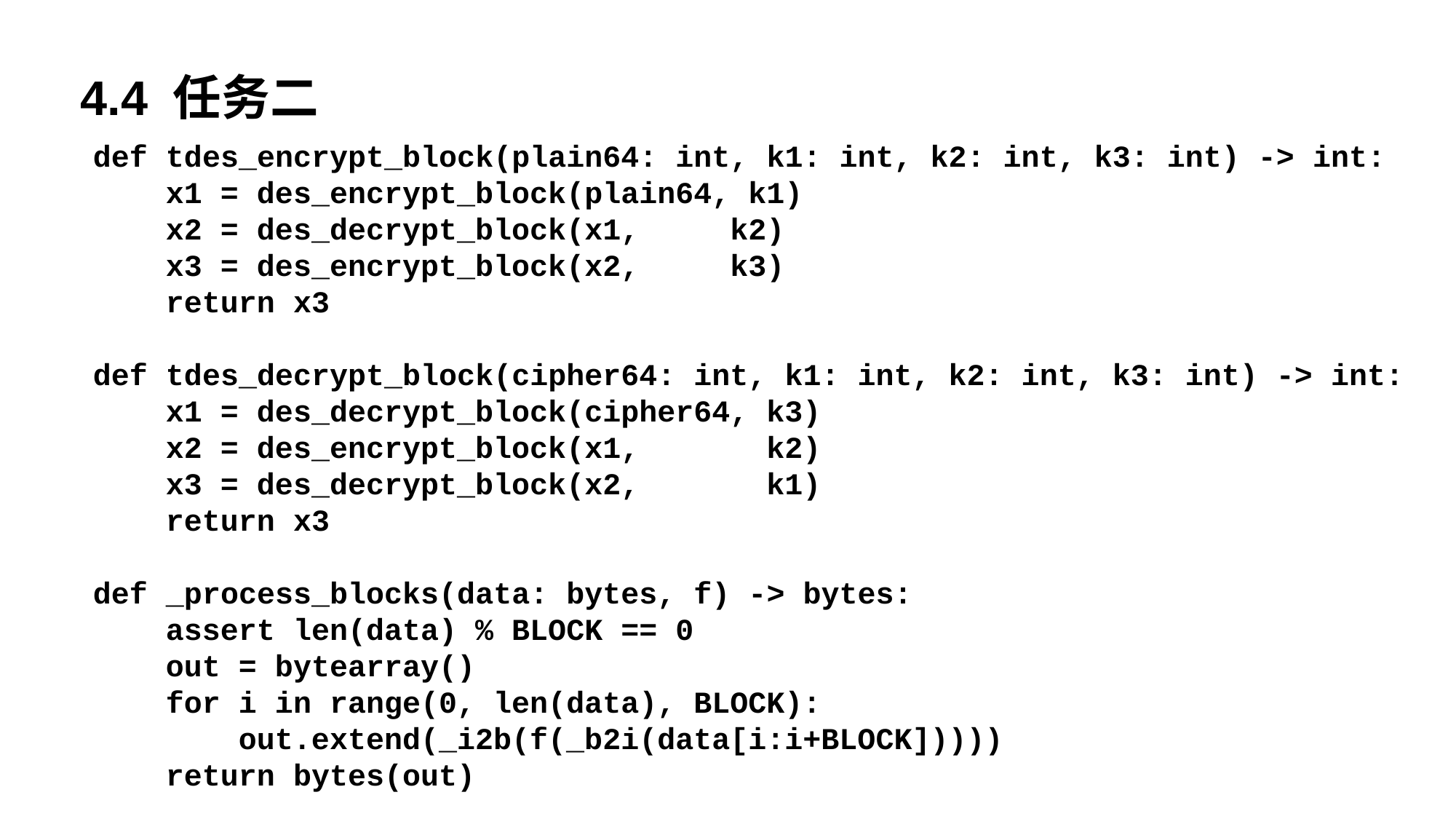

4.4 任务二
def tdes_encrypt_block(plain64: int, k1: int, k2: int, k3: int) -> int:
    x1 = des_encrypt_block(plain64, k1)
    x2 = des_decrypt_block(x1,     k2)
    x3 = des_encrypt_block(x2,     k3)
    return x3

def tdes_decrypt_block(cipher64: int, k1: int, k2: int, k3: int) -> int:
    x1 = des_decrypt_block(cipher64, k3)
    x2 = des_encrypt_block(x1,       k2)
    x3 = des_decrypt_block(x2,       k1)
    return x3

def _process_blocks(data: bytes, f) -> bytes:
    assert len(data) % BLOCK == 0
    out = bytearray()
    for i in range(0, len(data), BLOCK):
        out.extend(_i2b(f(_b2i(data[i:i+BLOCK]))))
    return bytes(out)